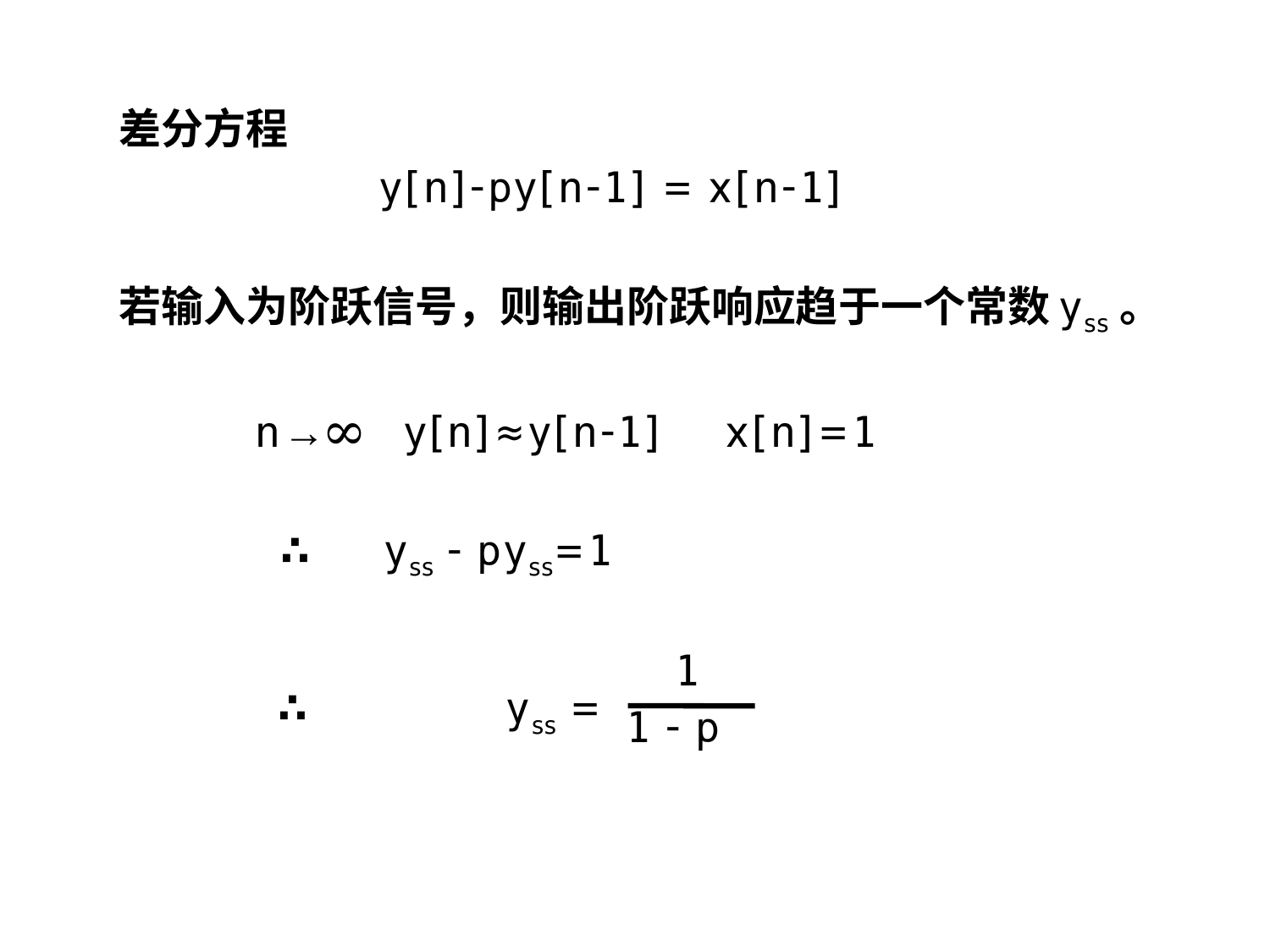

差分方程
                     y[n]-py[n-1] = x[n-1]

若输入为阶跃信号，则输出阶跃响应趋于一个常数yss。

           n→∞   y[n]≈y[n-1]     x[n]=1

             ∴      yss - pyss=1

∴                yss =
     1
 1 - p